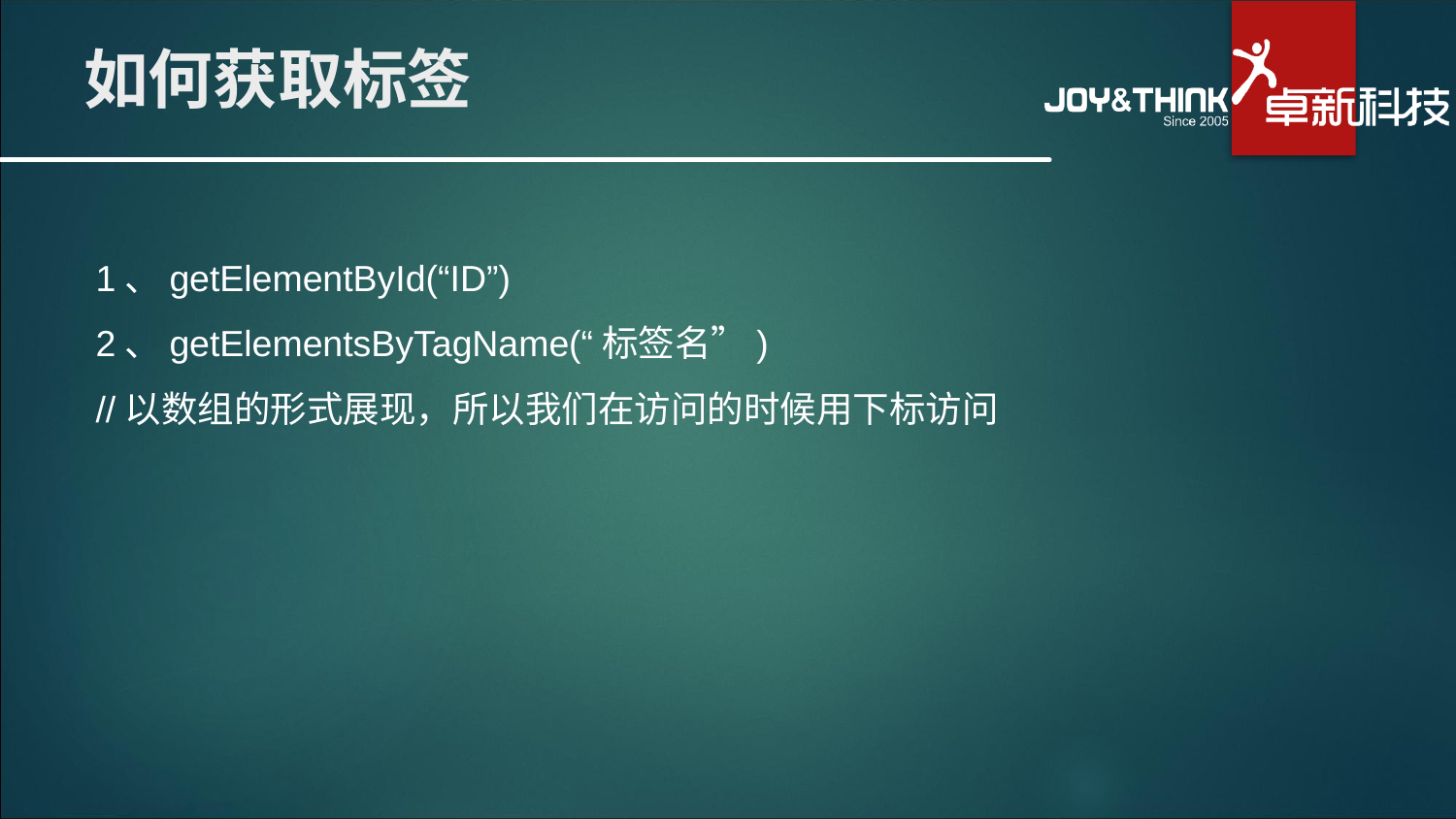

# 如何获取标签
1、getElementById(“ID”)
2、getElementsByTagName(“标签名”)
//以数组的形式展现，所以我们在访问的时候用下标访问